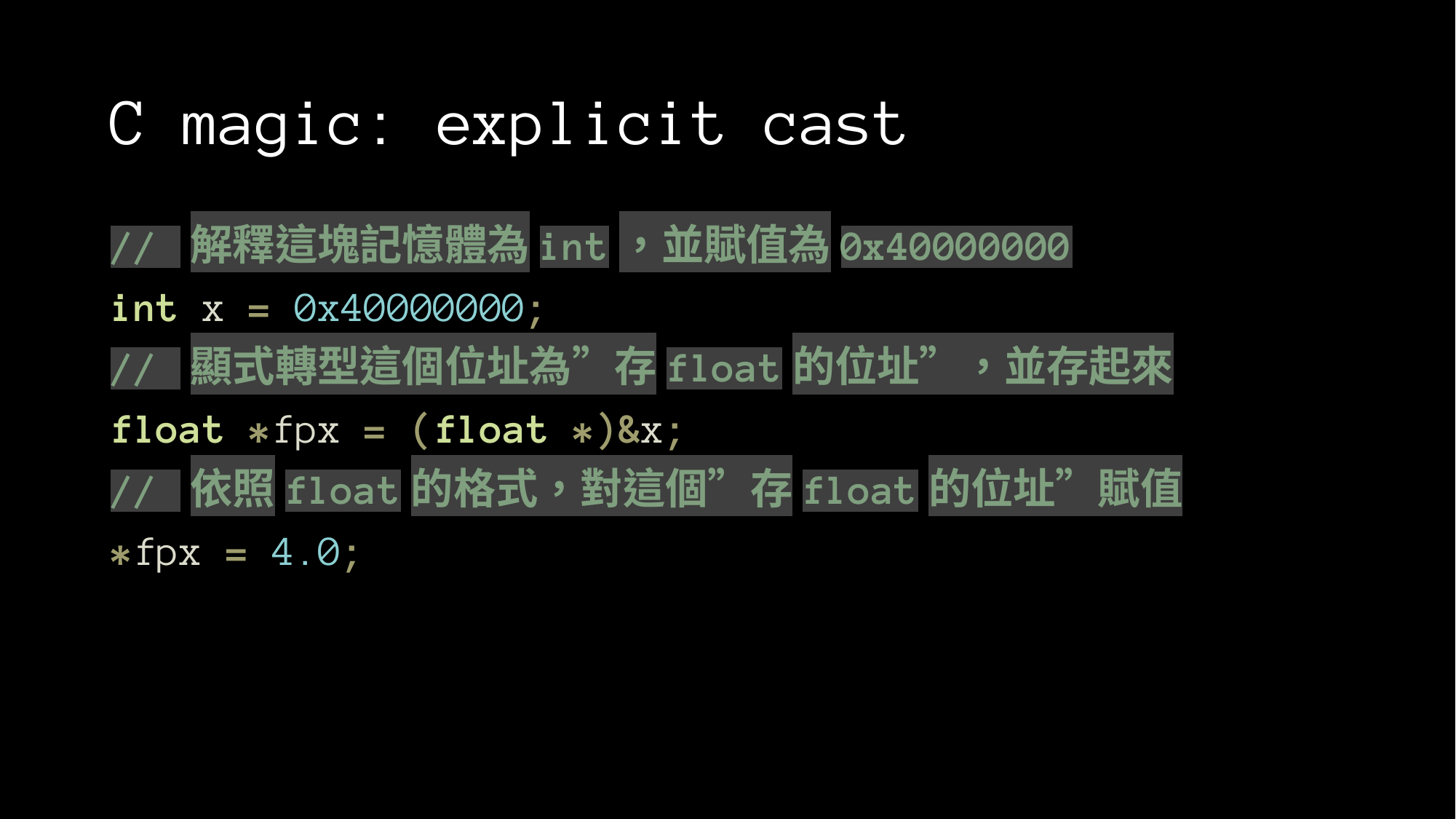

# C magic: explicit cast
// 解釋這塊記憶體為int，並賦值為0x40000000
int x = 0x40000000;
// 顯式轉型這個位址為”存float的位址”，並存起來
float *fpx = (float *)&x;
// 依照float的格式，對這個”存float的位址”賦值
*fpx = 4.0;